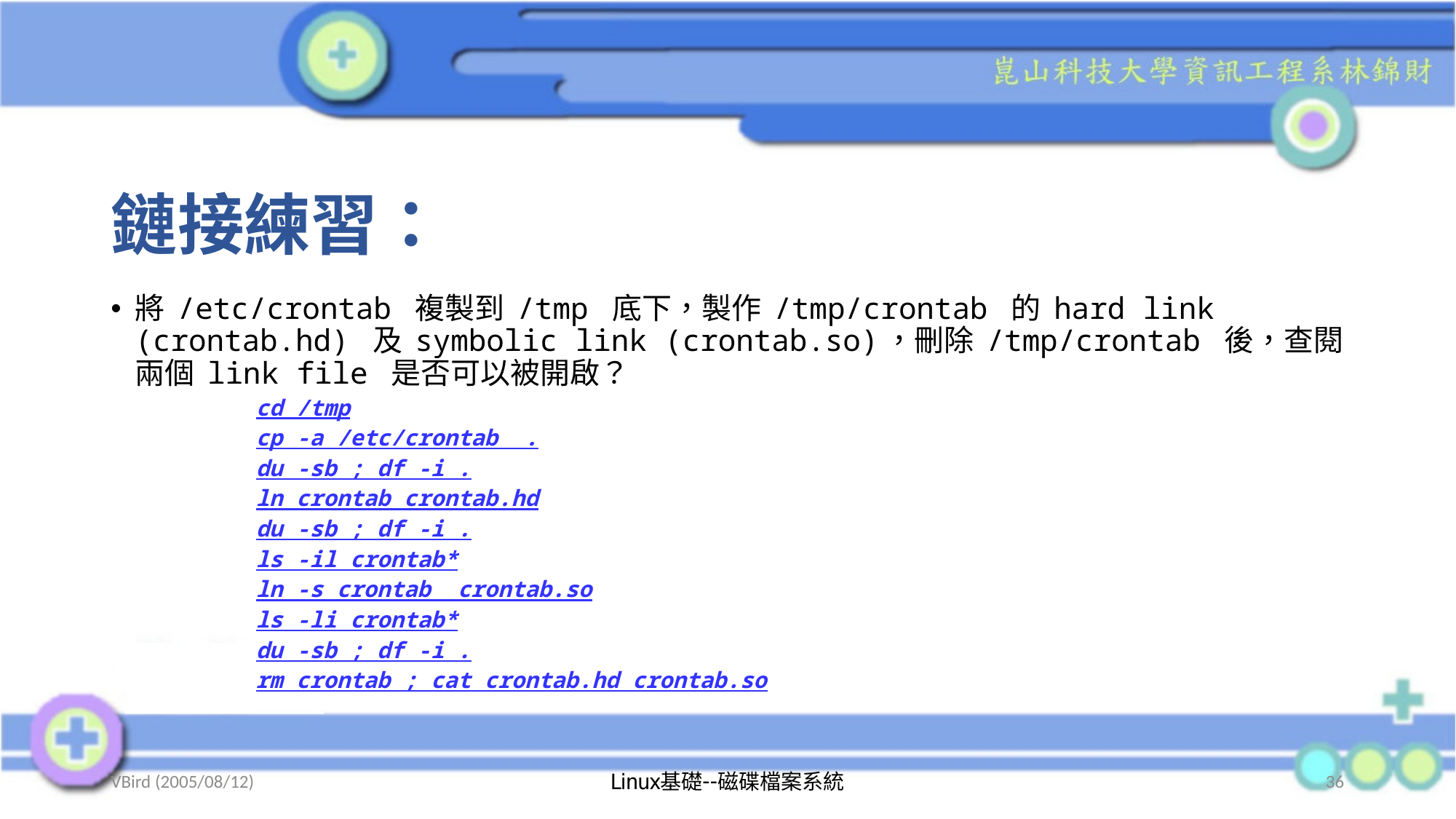

# 鏈接練習：
將 /etc/crontab 複製到 /tmp 底下，製作 /tmp/crontab 的 hard link (crontab.hd) 及 symbolic link (crontab.so)，刪除 /tmp/crontab 後，查閱兩個 link file 是否可以被開啟？
cd /tmp
cp -a /etc/crontab  .
du -sb ; df -i .
ln crontab crontab.hd
du -sb ; df -i .
ls -il crontab*
ln -s crontab  crontab.so
ls -li crontab*
du -sb ; df -i .
rm crontab ; cat crontab.hd crontab.so
VBird (2005/08/12)
Linux基礎--磁碟檔案系統
36